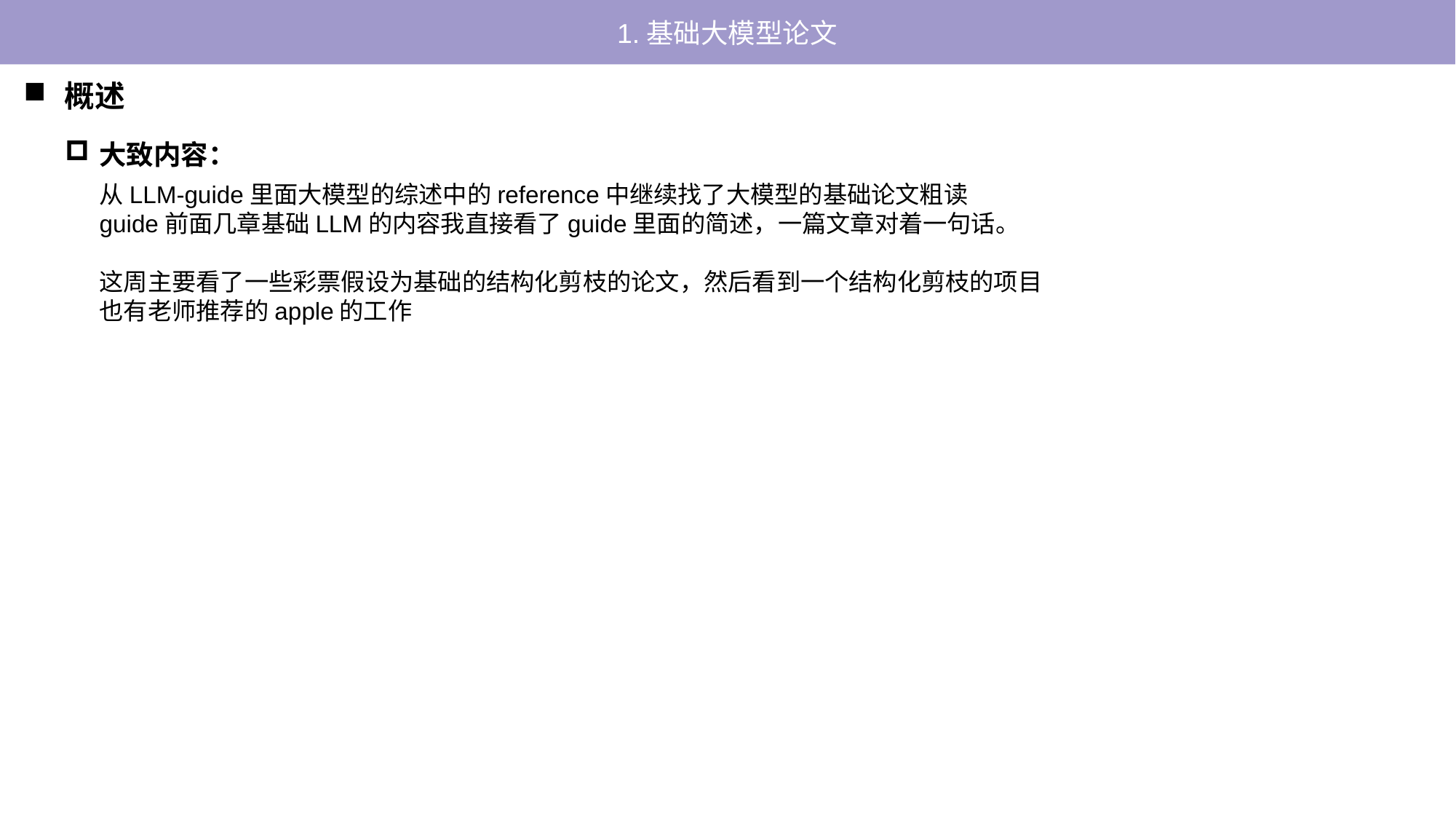

1.基础大模型论文
概述
大致内容：

从LLM-guide里面大模型的综述中的reference中继续找了大模型的基础论文粗读
guide前面几章基础LLM的内容我直接看了guide里面的简述，一篇文章对着一句话。

这周主要看了一些彩票假设为基础的结构化剪枝的论文，然后看到一个结构化剪枝的项目
也有老师推荐的apple的工作